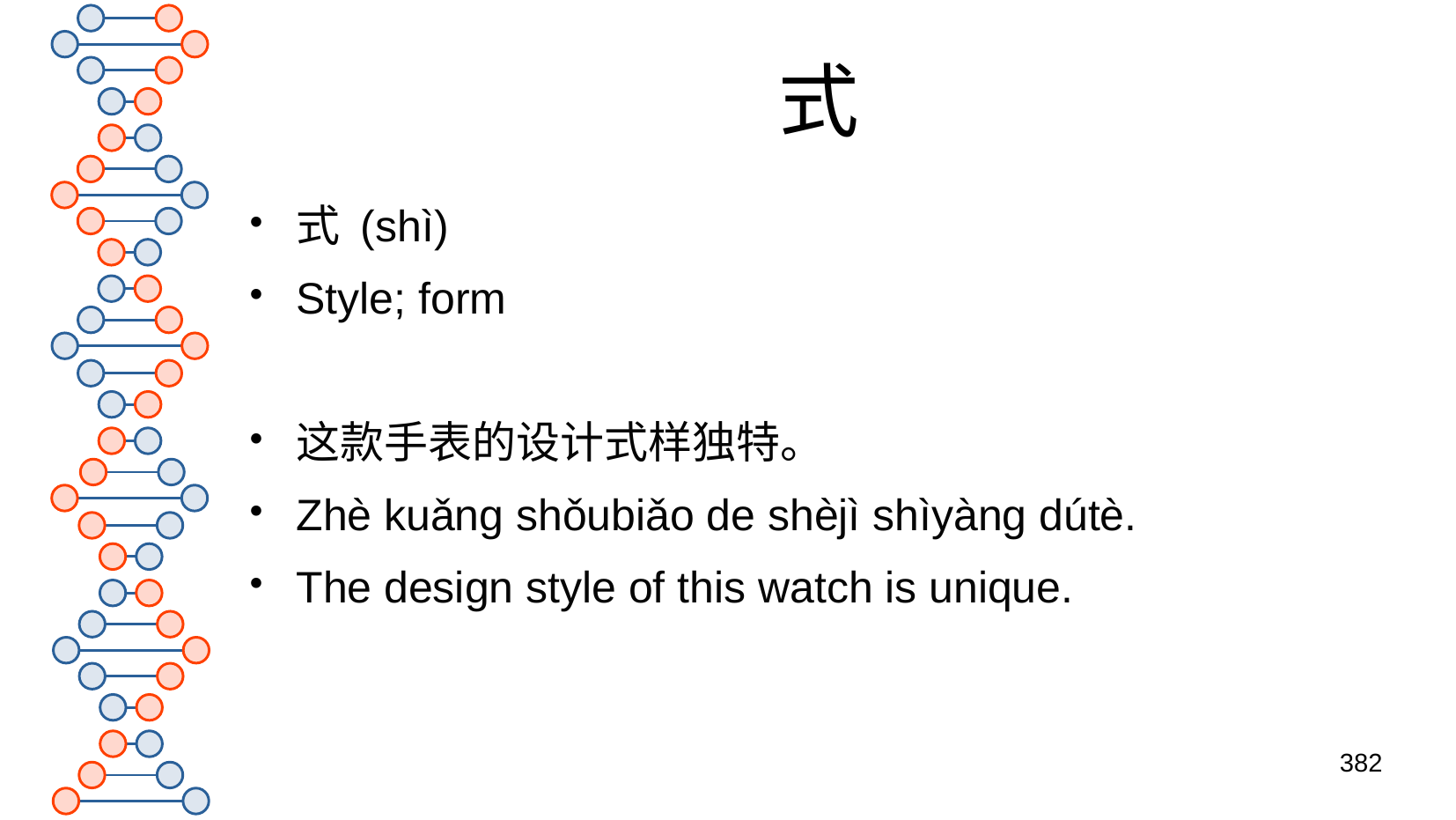

# 式
式 (shì)
Style; form

这款手表的设计式样独特。
Zhè kuǎng shǒubiǎo de shèjì shìyàng dútè.
The design style of this watch is unique.

382